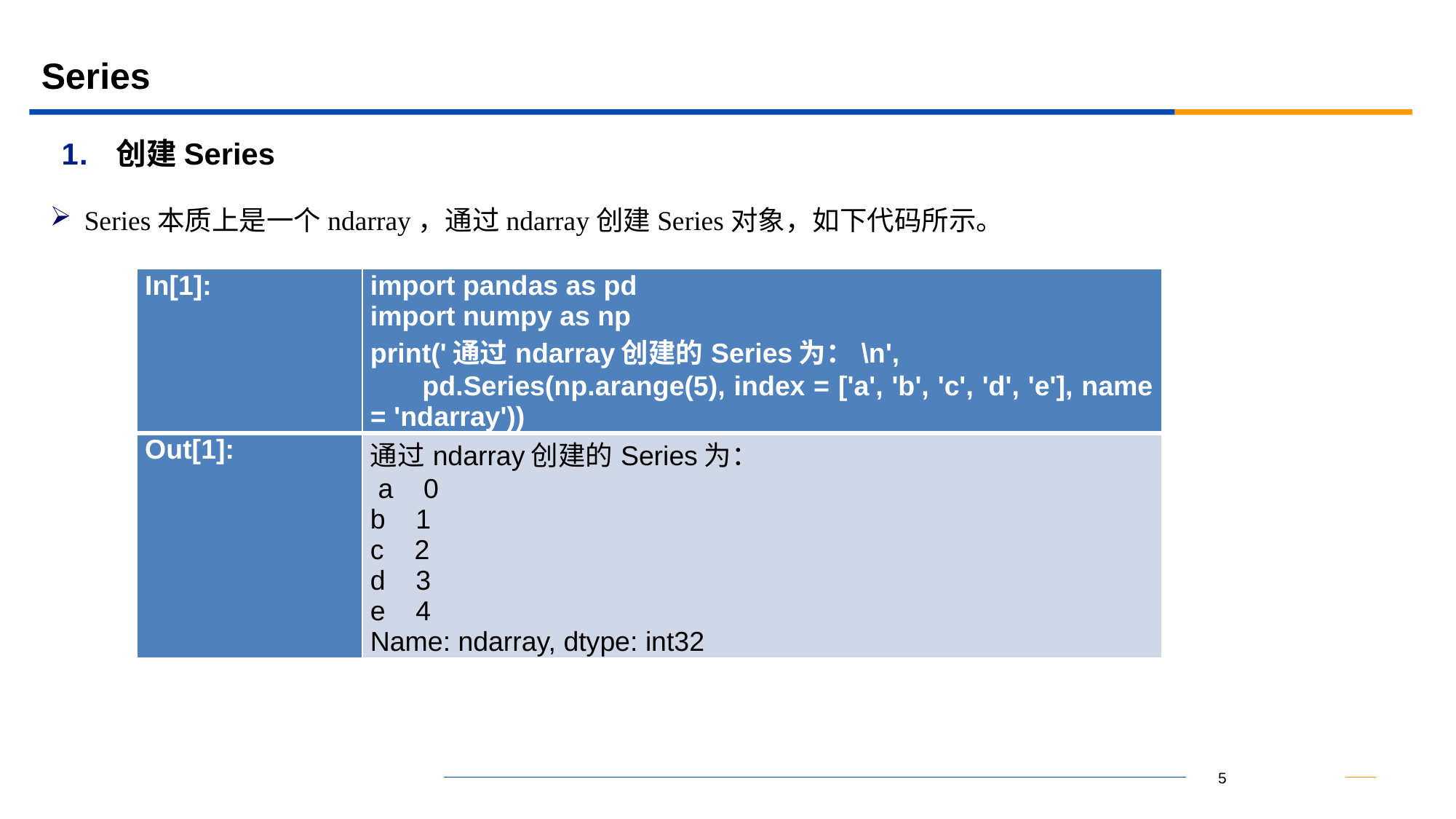

# Series
创建Series
Series本质上是一个ndarray，通过ndarray创建Series对象，如下代码所示。
| In[1]: | import pandas as pd import numpy as np print('通过ndarray创建的Series为：\n', pd.Series(np.arange(5), index = ['a', 'b', 'c', 'd', 'e'], name = 'ndarray')) |
| --- | --- |
| Out[1]: | 通过ndarray创建的Series为： a 0 b 1 c 2 d 3 e 4 Name: ndarray, dtype: int32 |